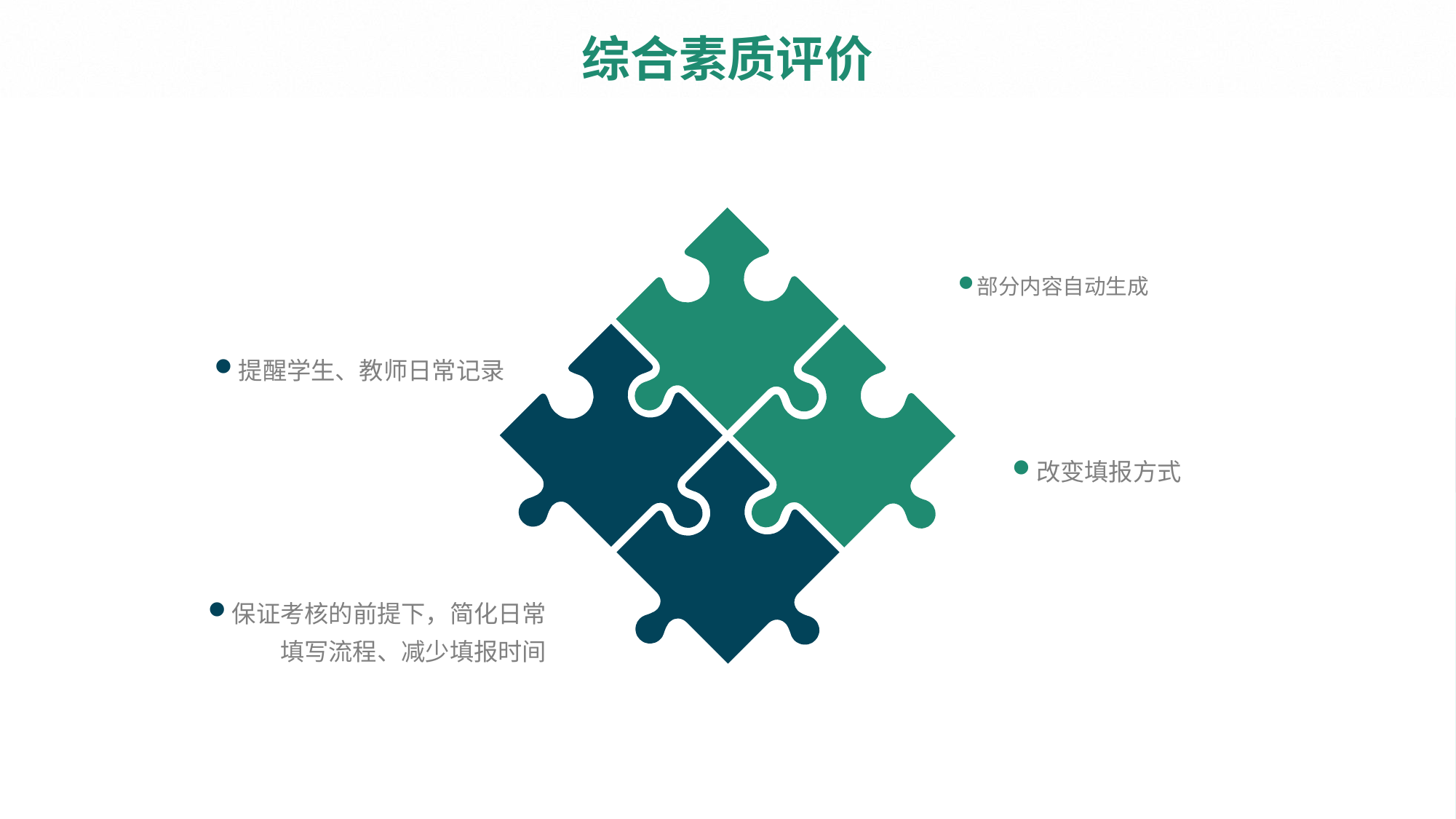

# 综合素质评价

部分内容自动生成
提醒学生、教师日常记录

改变填报方式

保证考核的前提下，简化日常填写流程、减少填报时间